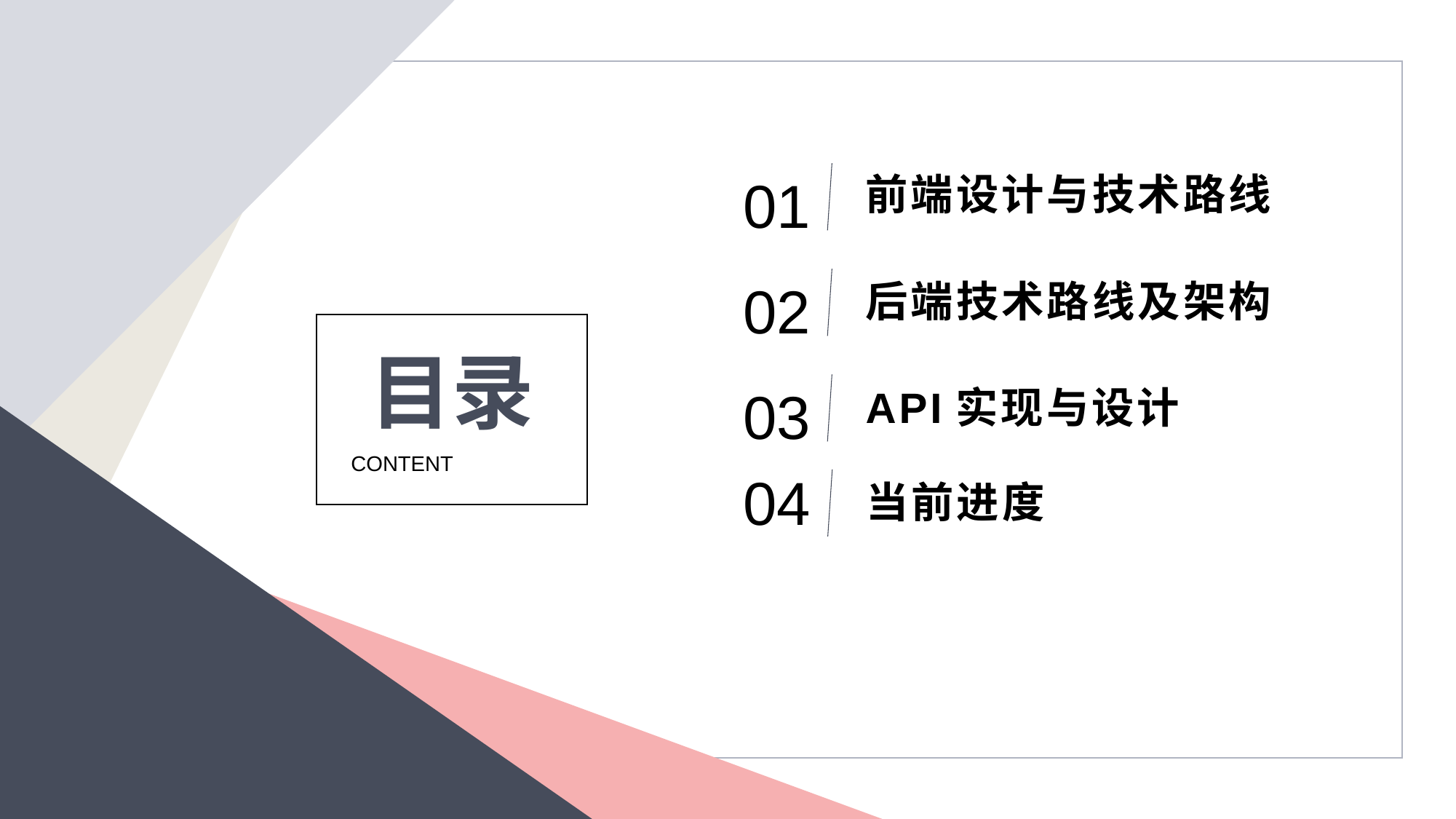

01
02
03
前端设计与技术路线
后端技术路线及架构
API实现与设计

目录
CONTENT

04
当前进度